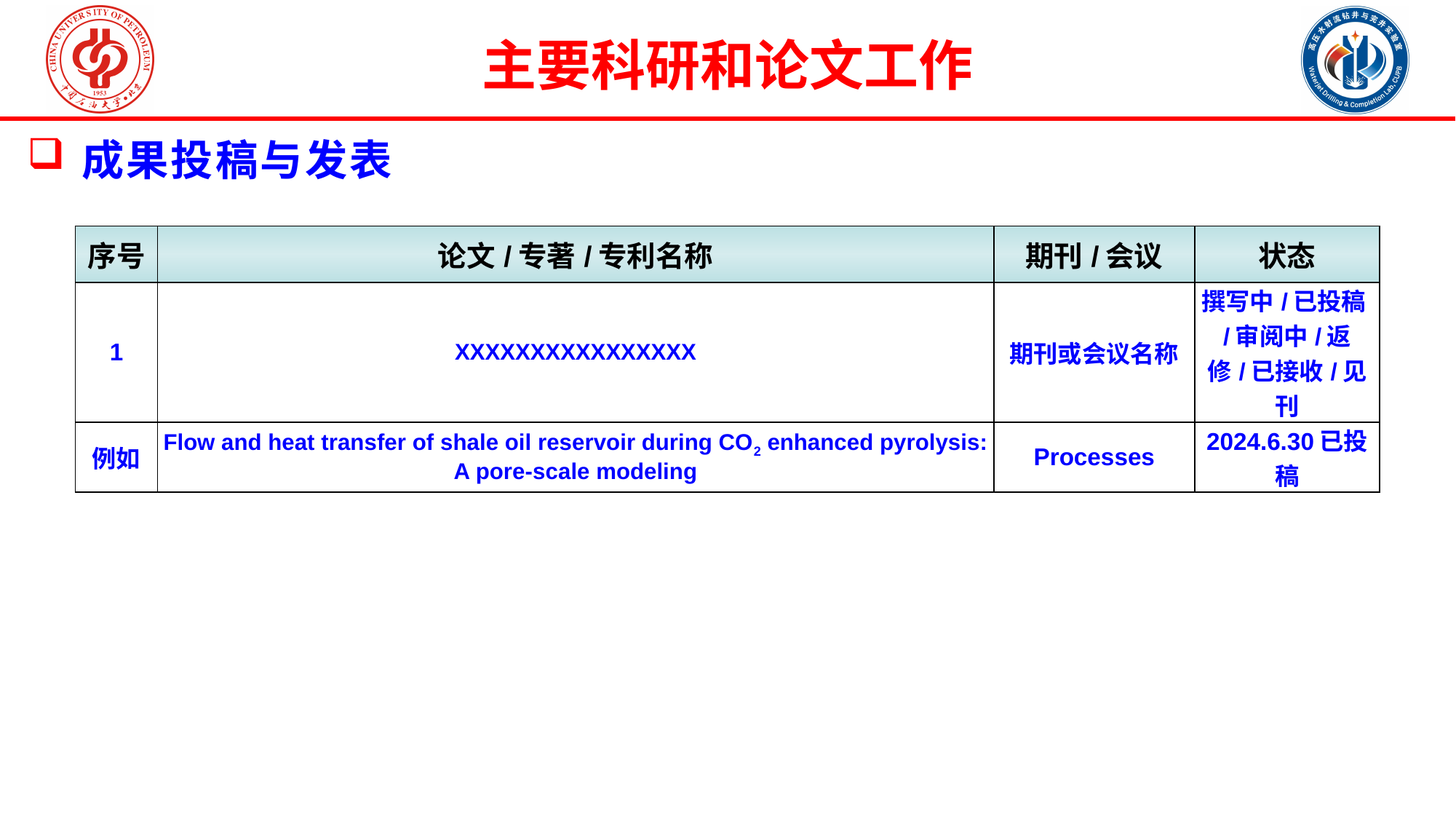

主要科研和论文工作
成果投稿与发表
| 序号 | 论文/专著/专利名称 | 期刊/会议 | 状态 |
| --- | --- | --- | --- |
| 1 | XXXXXXXXXXXXXXXX | 期刊或会议名称 | 撰写中/已投稿/审阅中/返修/已接收/见刊 |
| 例如 | Flow and heat transfer of shale oil reservoir during CO2 enhanced pyrolysis: A pore-scale modeling | Processes | 2024.6.30已投稿 |